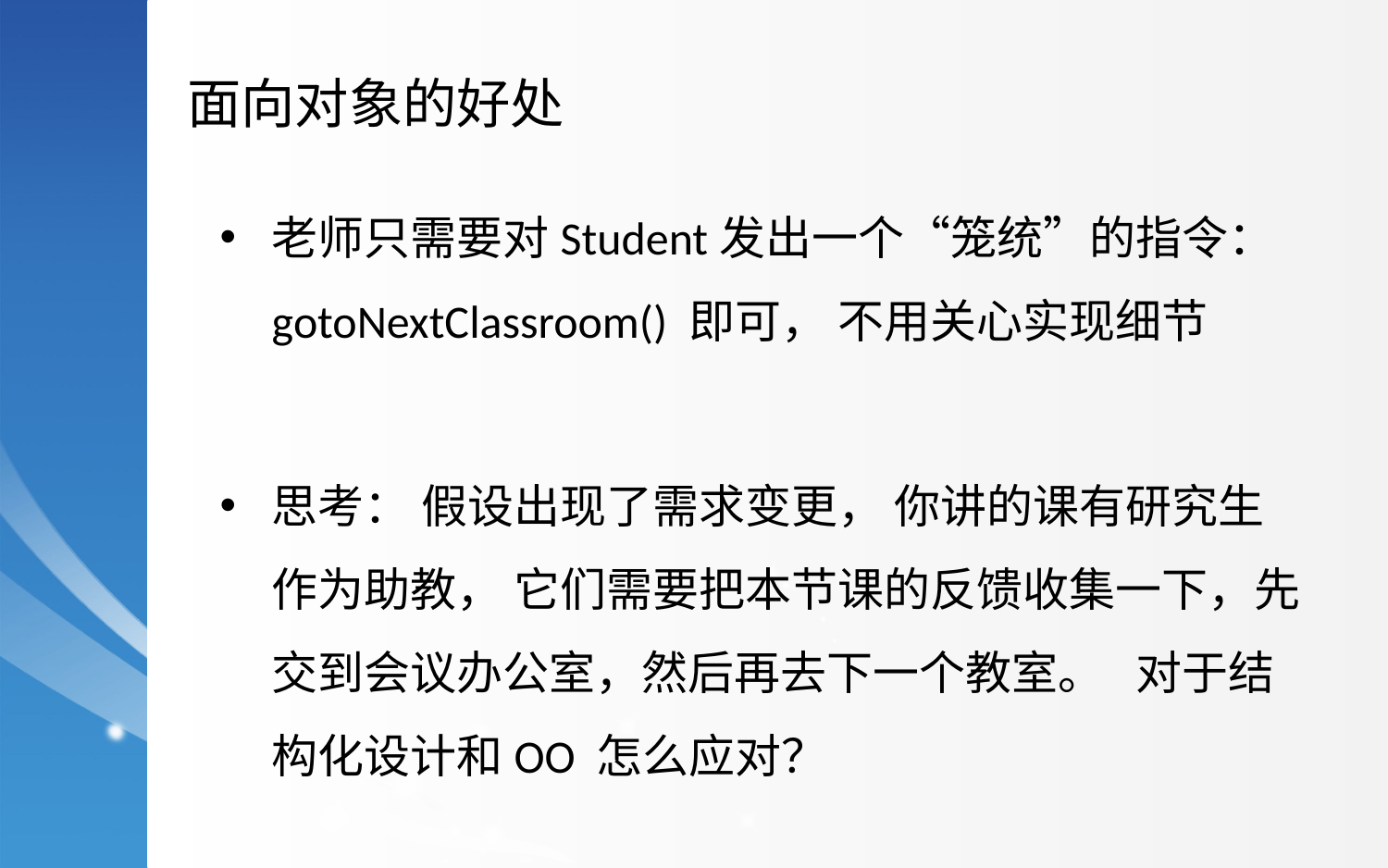

面向对象的好处
老师只需要对Student发出一个“笼统”的指令：gotoNextClassroom() 即可， 不用关心实现细节

思考： 假设出现了需求变更， 你讲的课有研究生作为助教， 它们需要把本节课的反馈收集一下，先交到会议办公室，然后再去下一个教室。   对于结构化设计和OO 怎么应对？